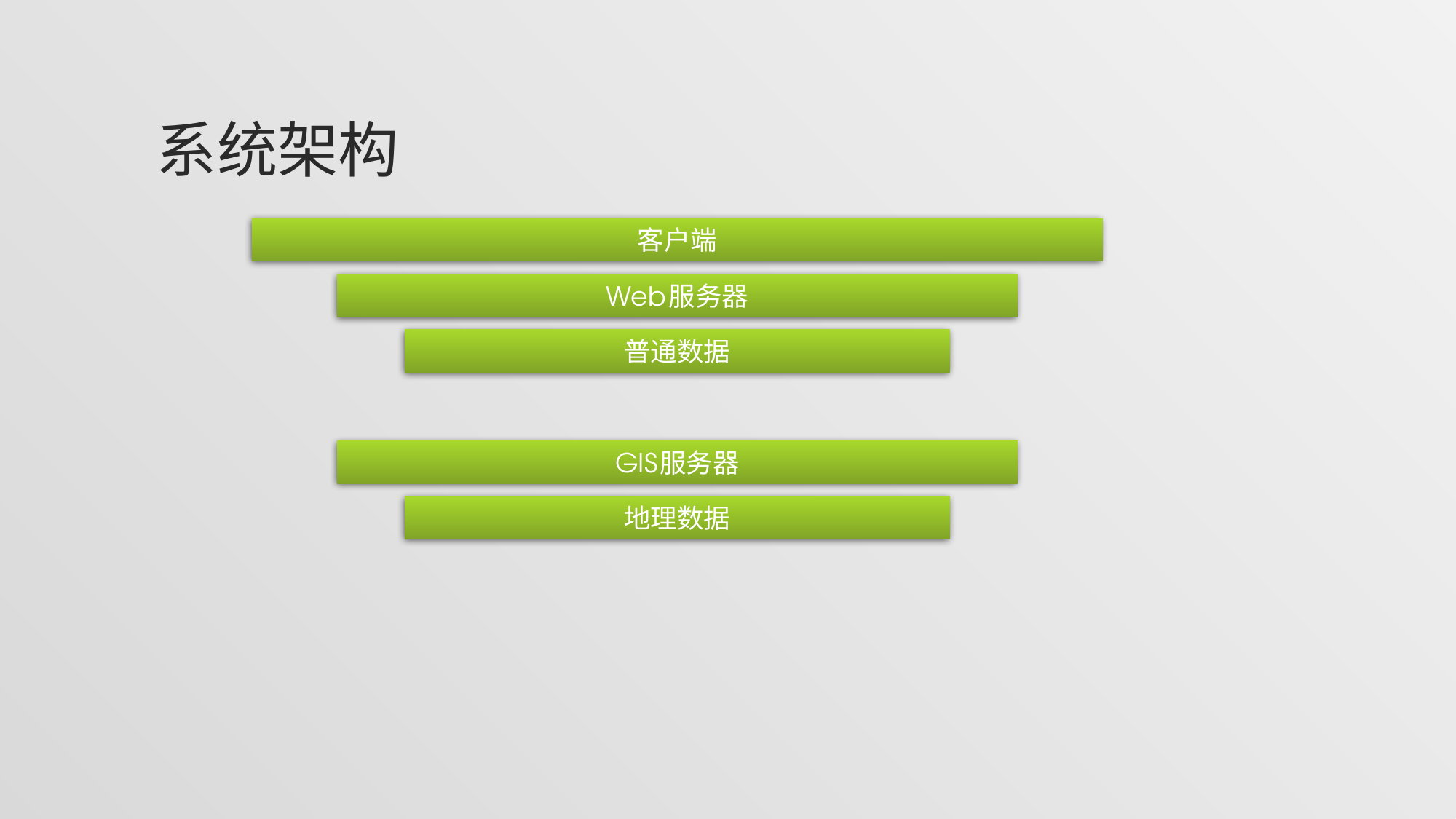

# 系统架构
客户端
Web服务器
GIS服务器
地理数据
普通数据